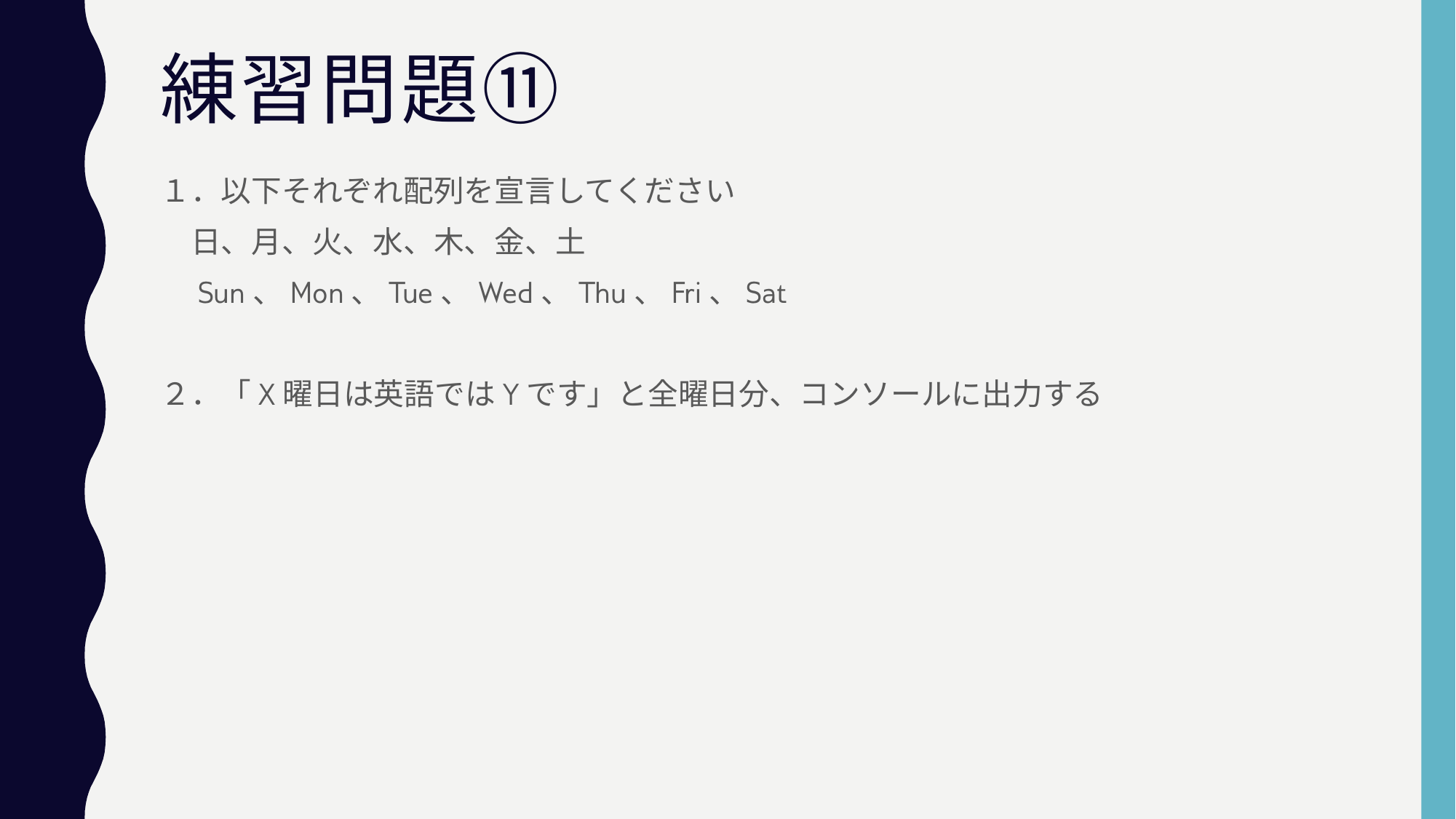

# 練習問題⑪
１．以下それぞれ配列を宣言してください
　日、月、火、水、木、金、土
　Sun、Mon、Tue、Wed、Thu、Fri、Sat

２．「X曜日は英語ではYです」と全曜日分、コンソールに出力する